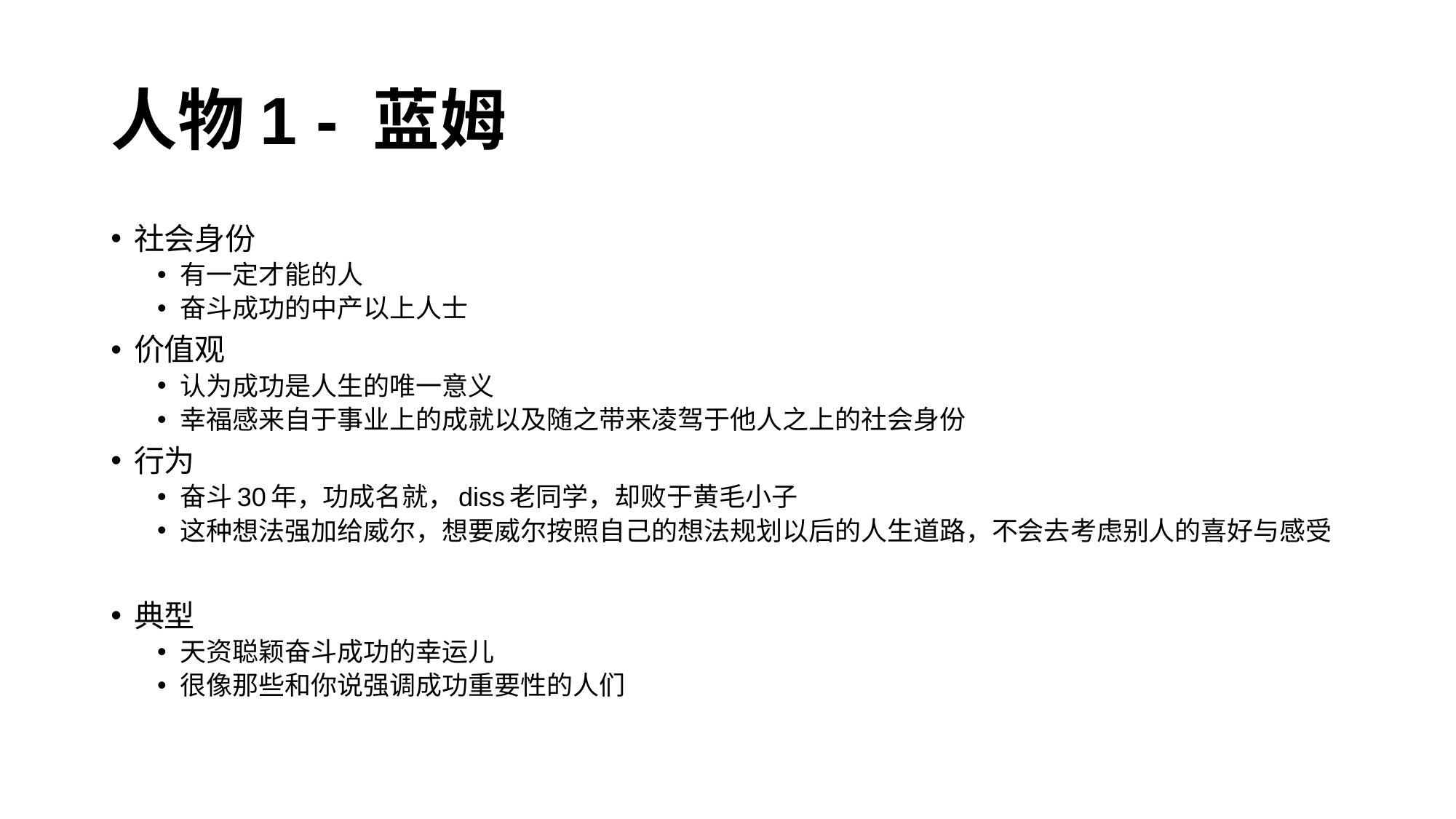

# 人物1 - 蓝姆
社会身份
有一定才能的人
奋斗成功的中产以上人士
价值观
认为成功是人生的唯一意义
幸福感来自于事业上的成就以及随之带来凌驾于他人之上的社会身份
行为
奋斗30年，功成名就，diss老同学，却败于黄毛小子
这种想法强加给威尔，想要威尔按照自己的想法规划以后的人生道路，不会去考虑别人的喜好与感受

典型
天资聪颖奋斗成功的幸运儿
很像那些和你说强调成功重要性的人们